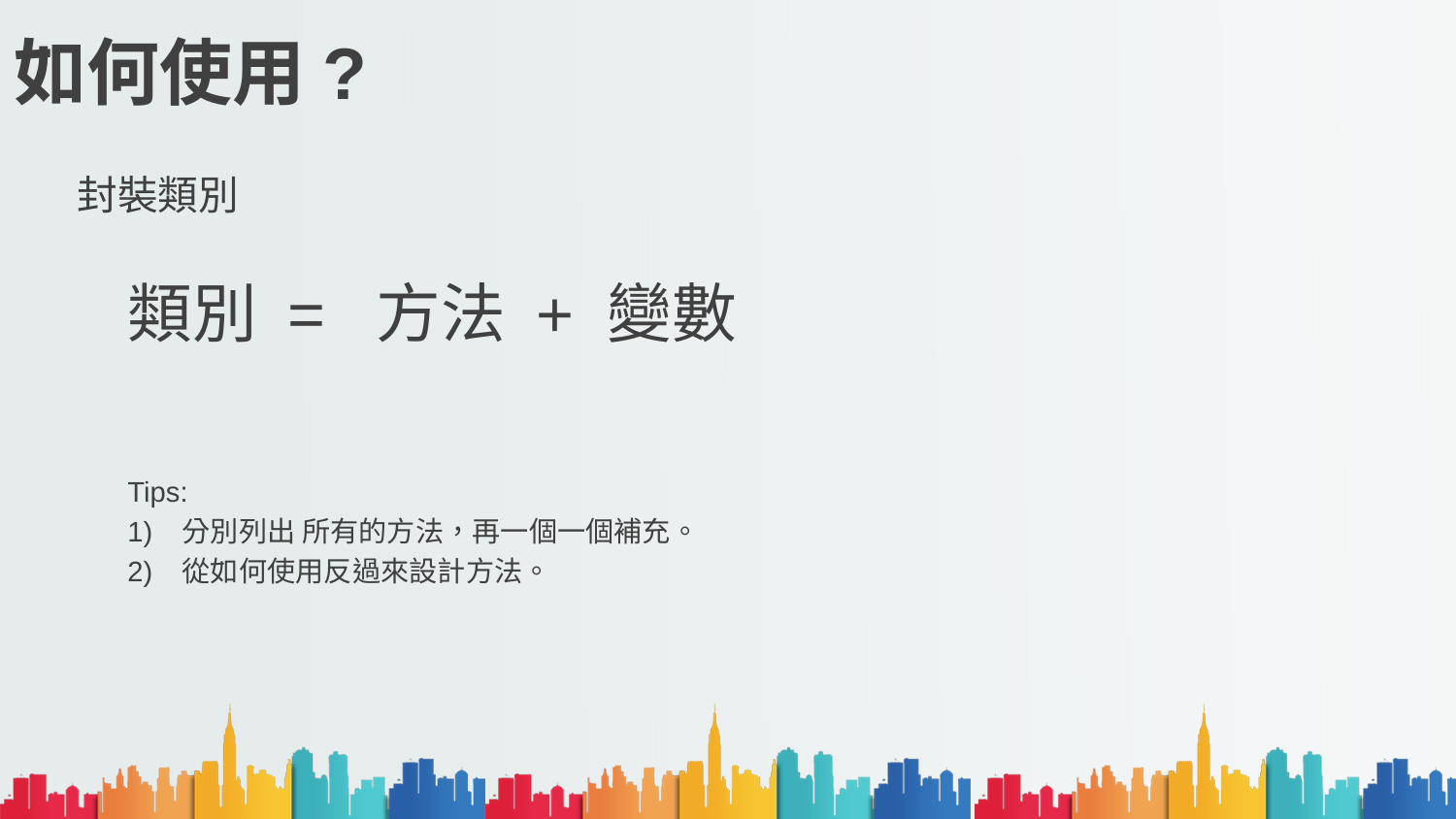

# 如何使用?
封裝類別
類別 =  方法 + 變數

Tips:
分別列出 所有的方法，再一個一個補充。
從如何使用反過來設計方法。